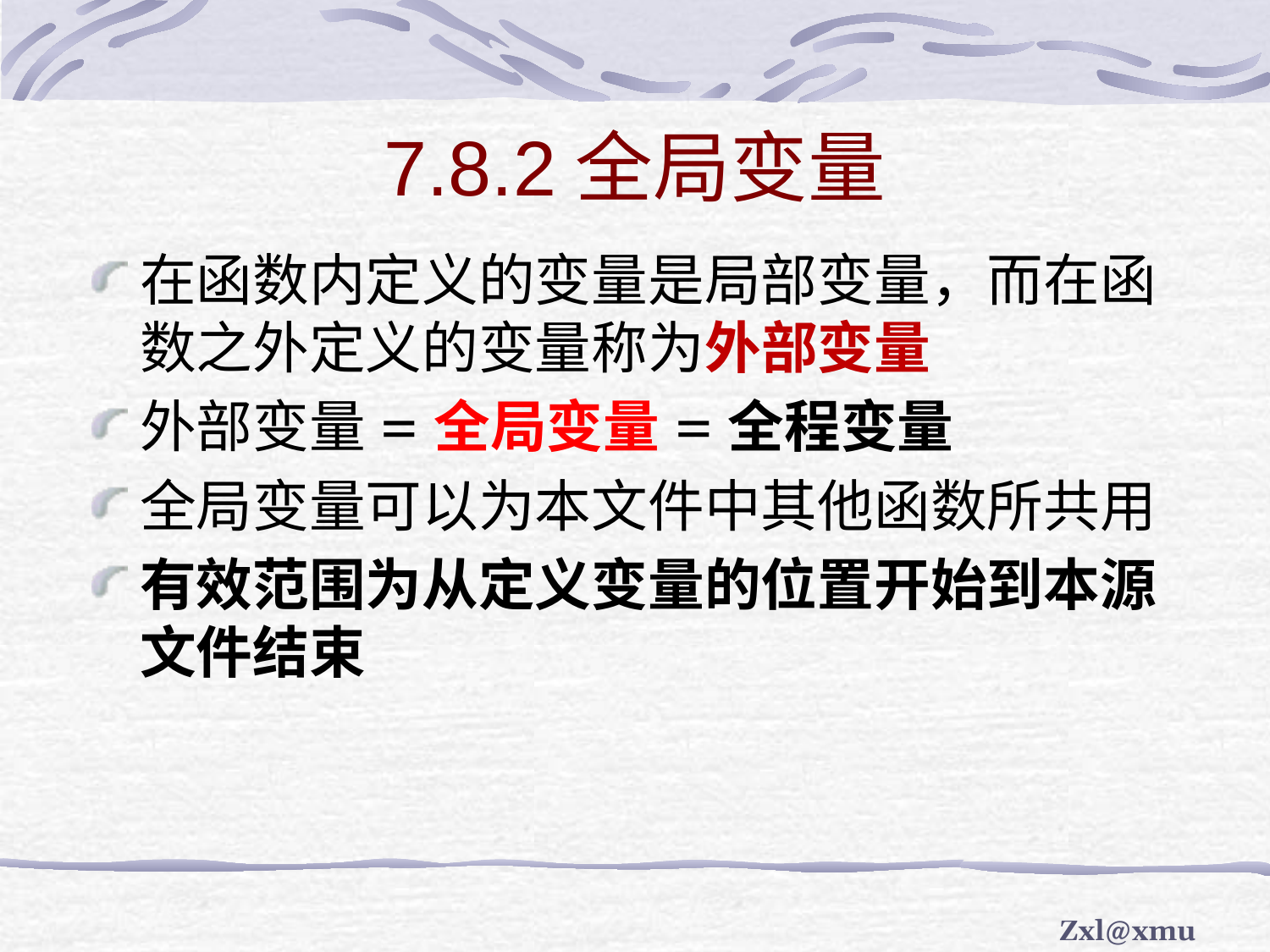

# 7.8.2全局变量
在函数内定义的变量是局部变量，而在函数之外定义的变量称为外部变量
外部变量=全局变量=全程变量
全局变量可以为本文件中其他函数所共用
有效范围为从定义变量的位置开始到本源文件结束